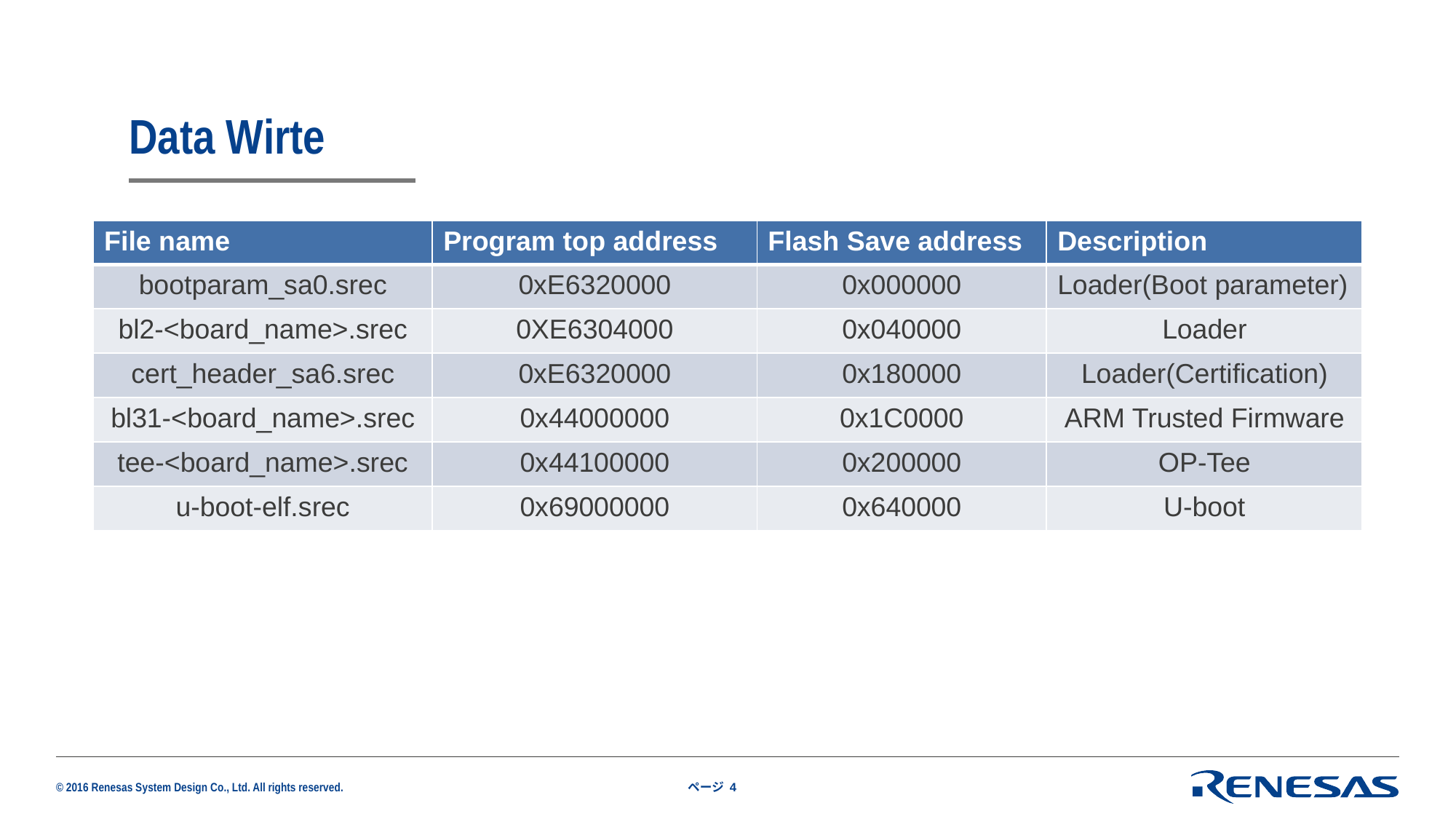

# Data Wirte
| File name | Program top address | Flash Save address | Description |
| --- | --- | --- | --- |
| bootparam\_sa0.srec | 0xE6320000 | 0x000000 | Loader(Boot parameter) |
| bl2-<board\_name>.srec | 0XE6304000 | 0x040000 | Loader |
| cert\_header\_sa6.srec | 0xE6320000 | 0x180000 | Loader(Certification) |
| bl31-<board\_name>.srec | 0x44000000 | 0x1C0000 | ARM Trusted Firmware |
| tee-<board\_name>.srec | 0x44100000 | 0x200000 | OP-Tee |
| u-boot-elf.srec | 0x69000000 | 0x640000 | U-boot |
ページ 4